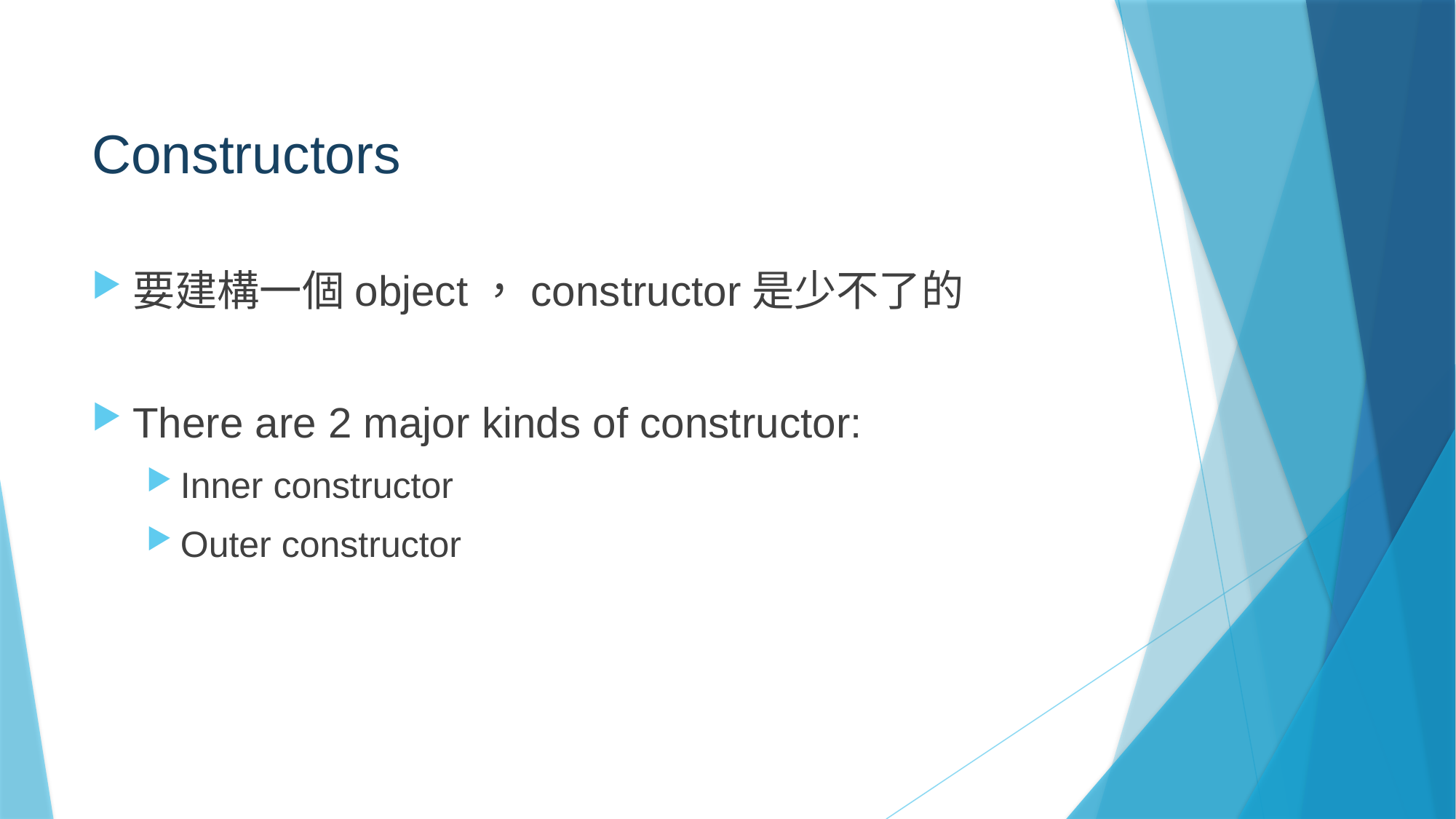

# Constructors
要建構一個object，constructor是少不了的

There are 2 major kinds of constructor:
Inner constructor
Outer constructor